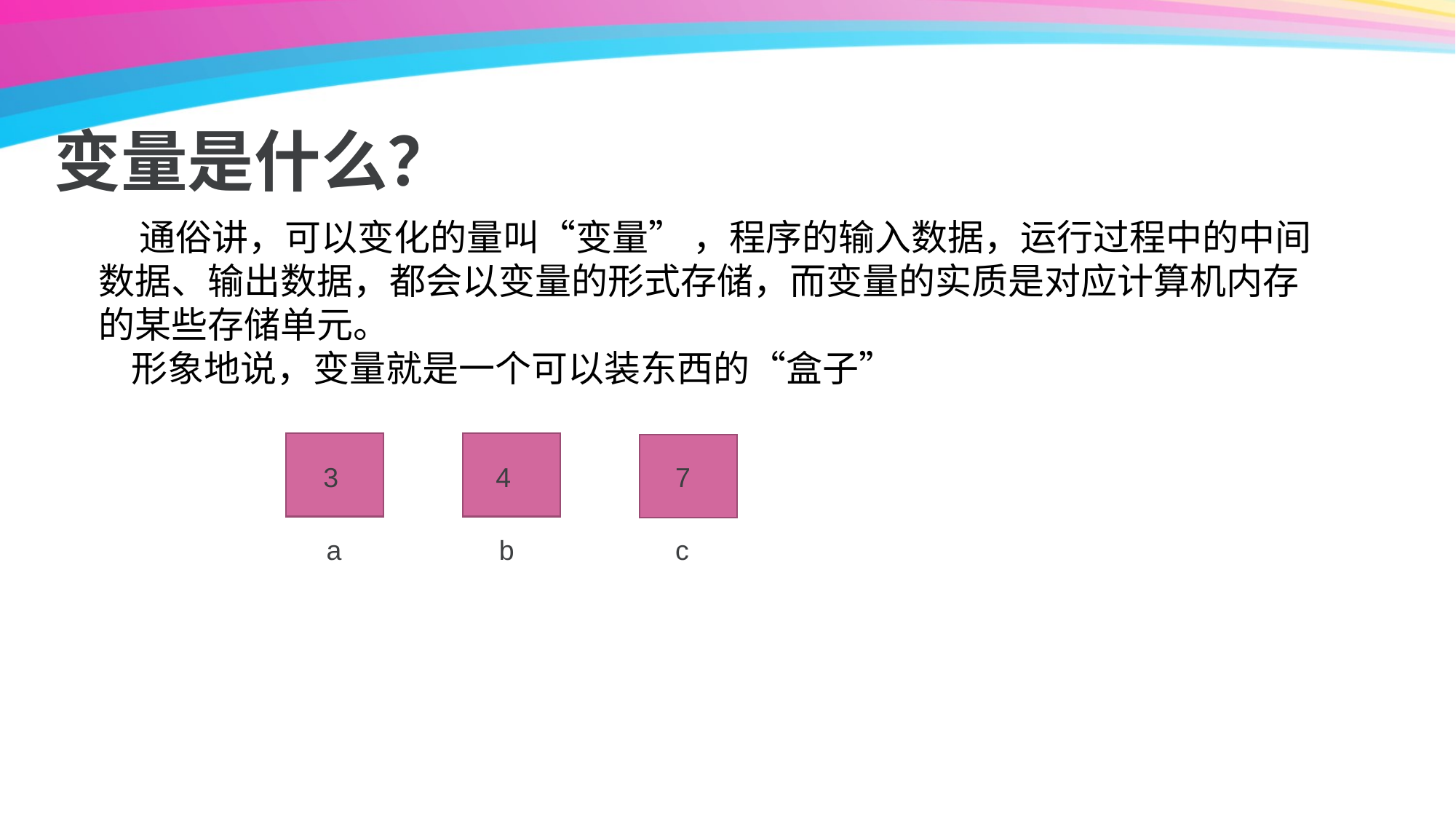

# 变量是什么？
     通俗讲，可以变化的量叫“变量” ，程序的输入数据，运行过程中的中间数据、输出数据，都会以变量的形式存储，而变量的实质是对应计算机内存的某些存储单元。
    形象地说，变量就是一个可以装东西的“盒子”

3
4
7
a
b
c